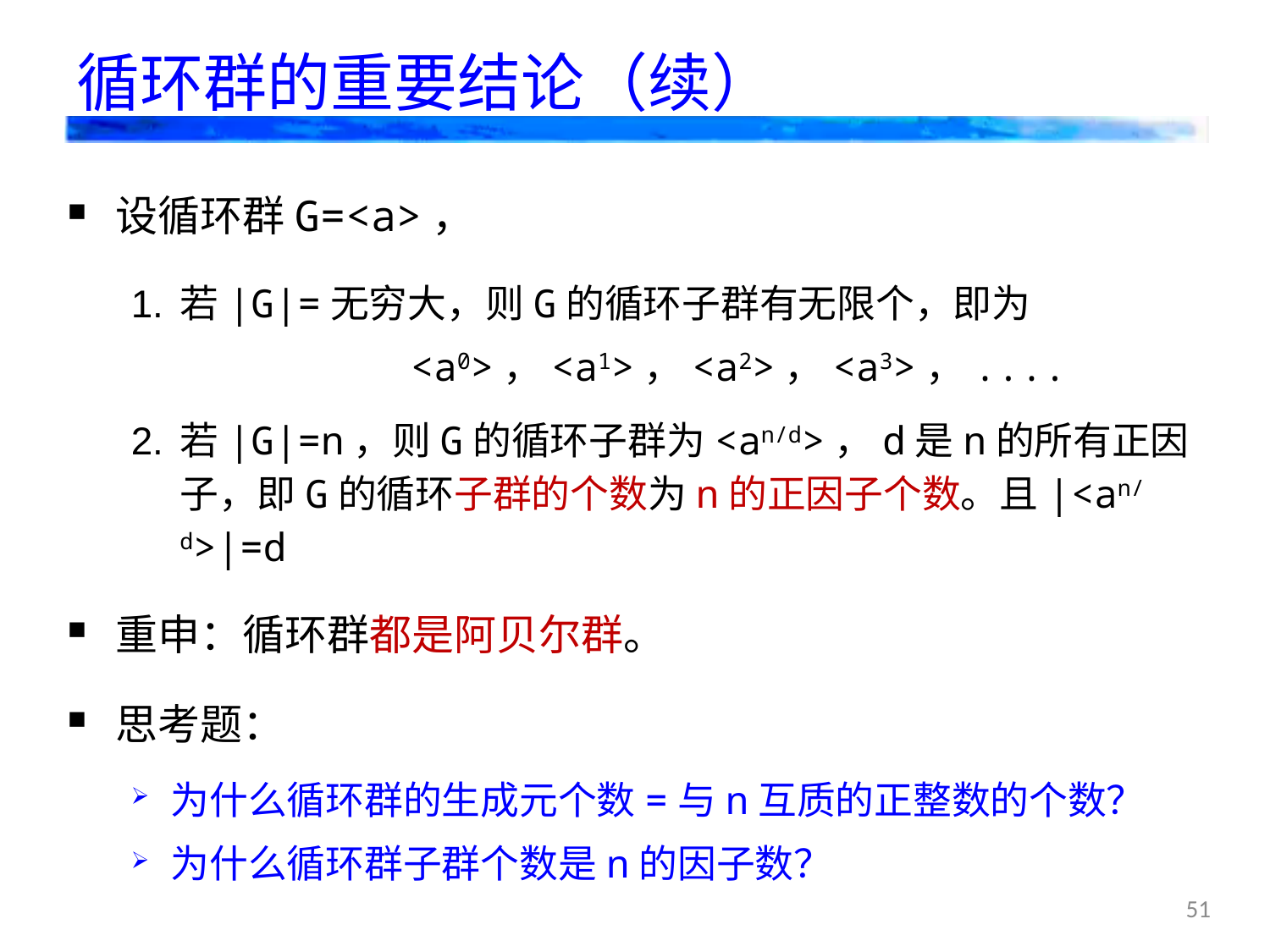

# 循环群的重要结论（续）
设循环群G=<a>，
若|G|=无穷大，则G的循环子群有无限个，即为
            <a0>，<a1>，<a2>，<a3>，....
若|G|=n，则G的循环子群为<an/d>，d是n的所有正因子，即G的循环子群的个数为n的正因子个数。且|<an/d>|=d
重申：循环群都是阿贝尔群。
思考题：
为什么循环群的生成元个数=与n互质的正整数的个数？
为什么循环群子群个数是n的因子数？
51